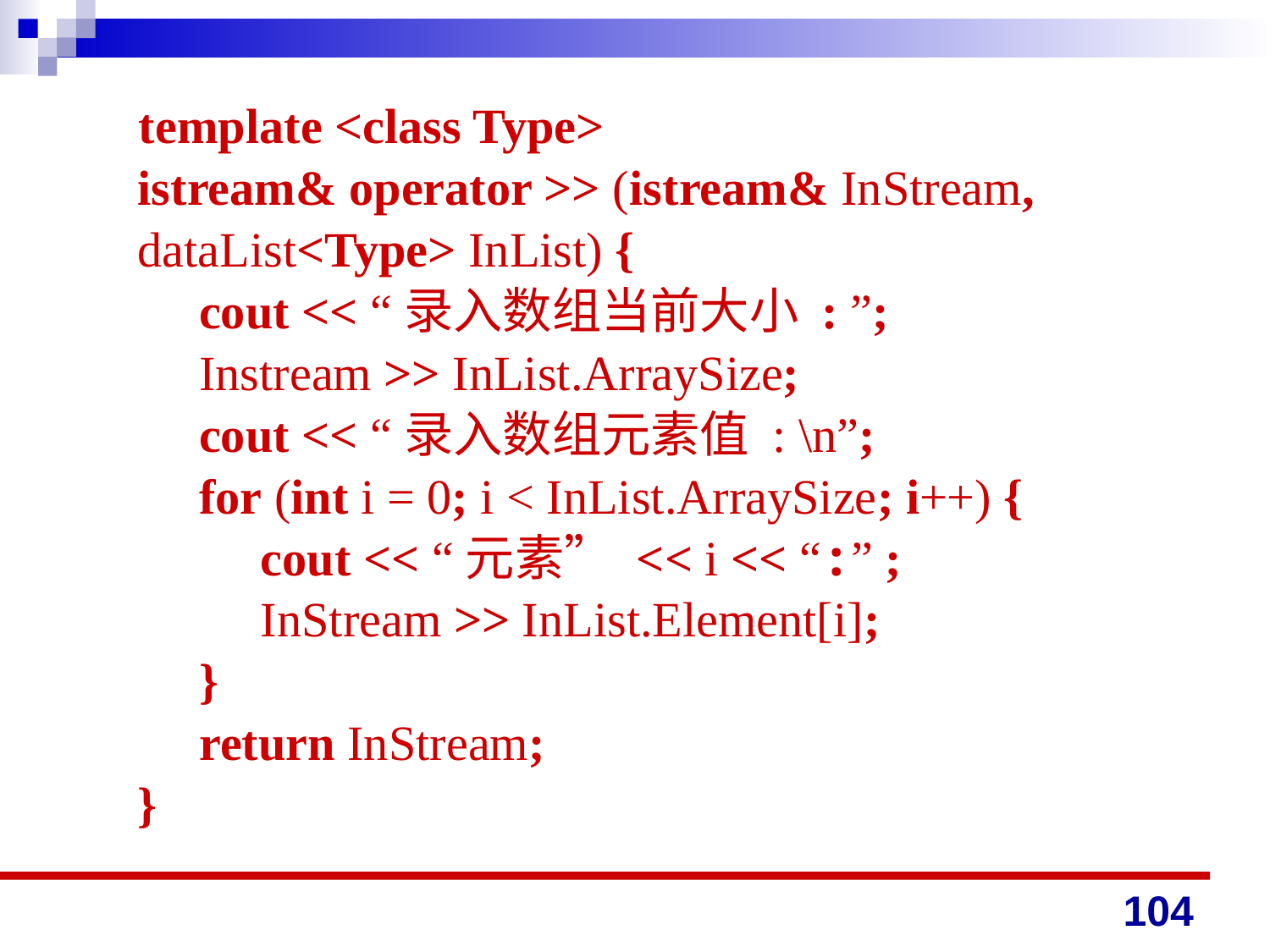

template <class Type>
 istream& operator >> (istream& InStream,
 dataList<Type> InList) {
      cout << “录入数组当前大小 : ”;
      Instream >> InList.ArraySize;
      cout << “录入数组元素值 : \n”;
      for (int i = 0; i < InList.ArraySize; i++) {
           cout << “元素” << i << “:” ;
           InStream >> InList.Element[i];
      }
      return InStream;
 }
104